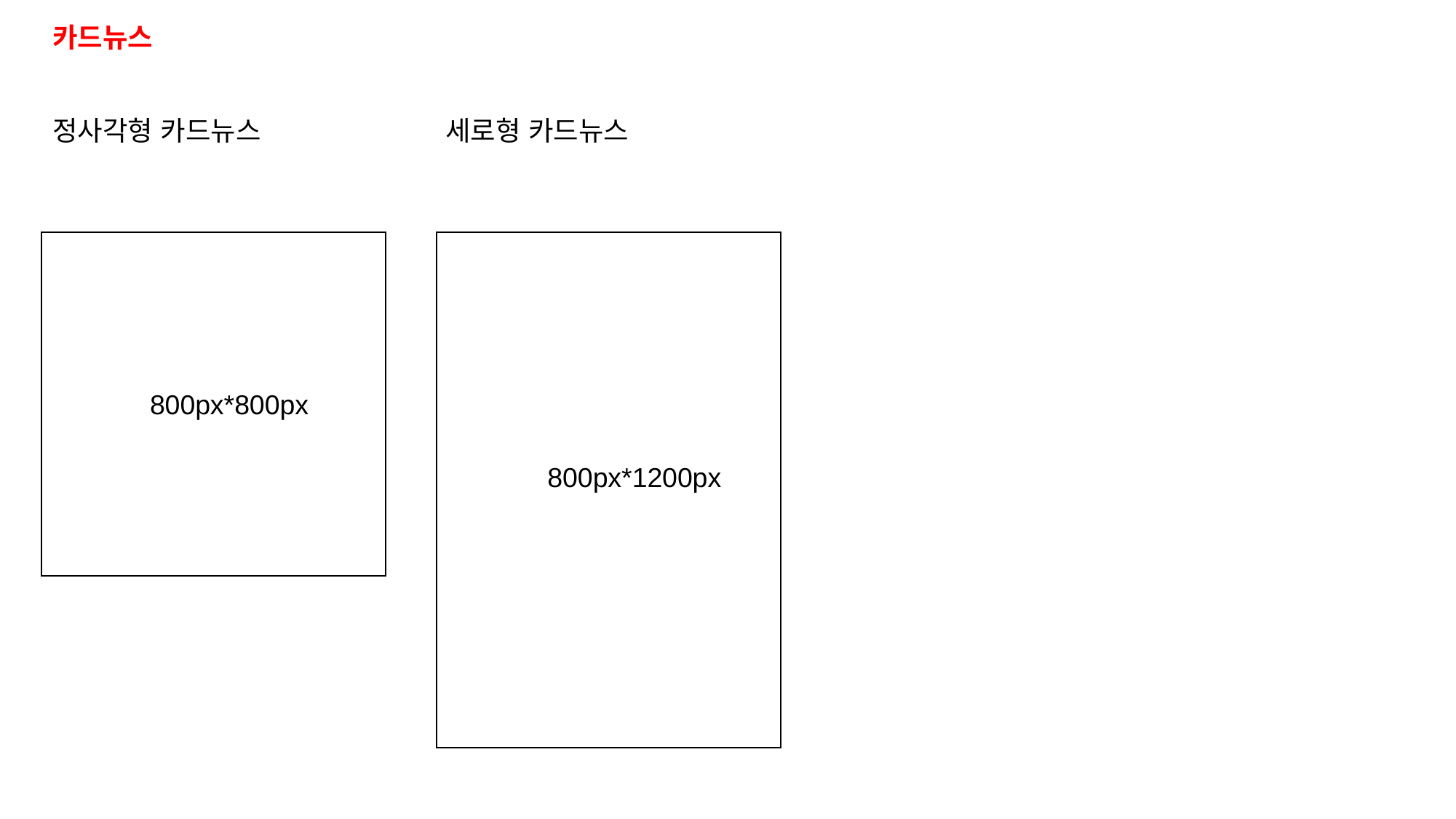

# 카드뉴스
정사각형 카드뉴스
세로형 카드뉴스

800px*800px
800px*1200px